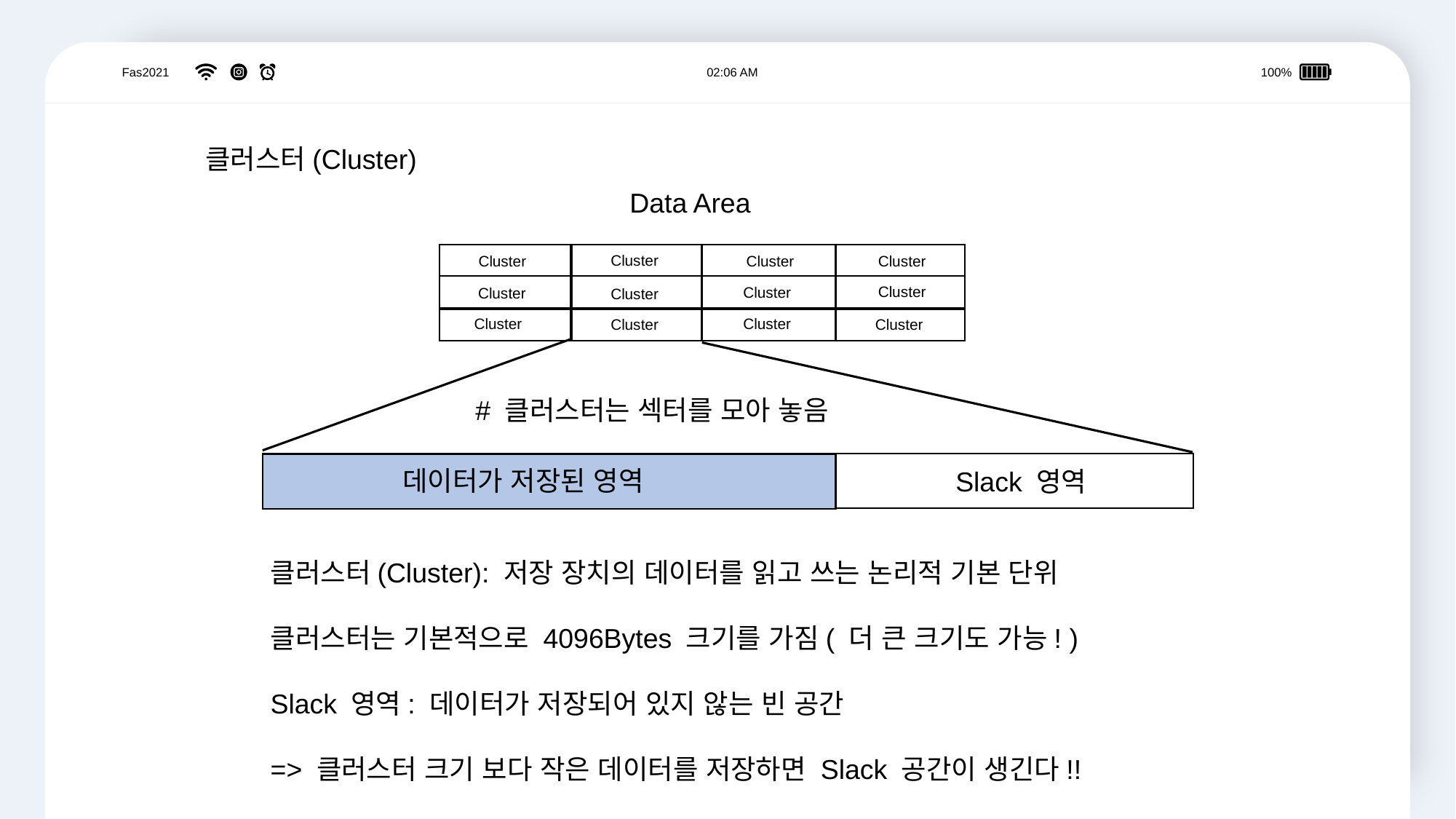

02:06 AM
100%

Fas2021
클러스터(Cluster)
Data Area

Cluster
Cluster
Cluster
Cluster

Cluster
Cluster
Cluster
Cluster
Cluster
Cluster

Cluster
Cluster
# 클러스터는 섹터를 모아 놓음

데이터가 저장된 영역
Slack 영역
클러스터(Cluster): 저장 장치의 데이터를 읽고 쓰는 논리적 기본 단위

클러스터는 기본적으로 4096Bytes 크기를 가짐( 더 큰 크기도 가능! )

Slack 영역: 데이터가 저장되어 있지 않는 빈 공간

=> 클러스터 크기 보다 작은 데이터를 저장하면 Slack 공간이 생긴다!!